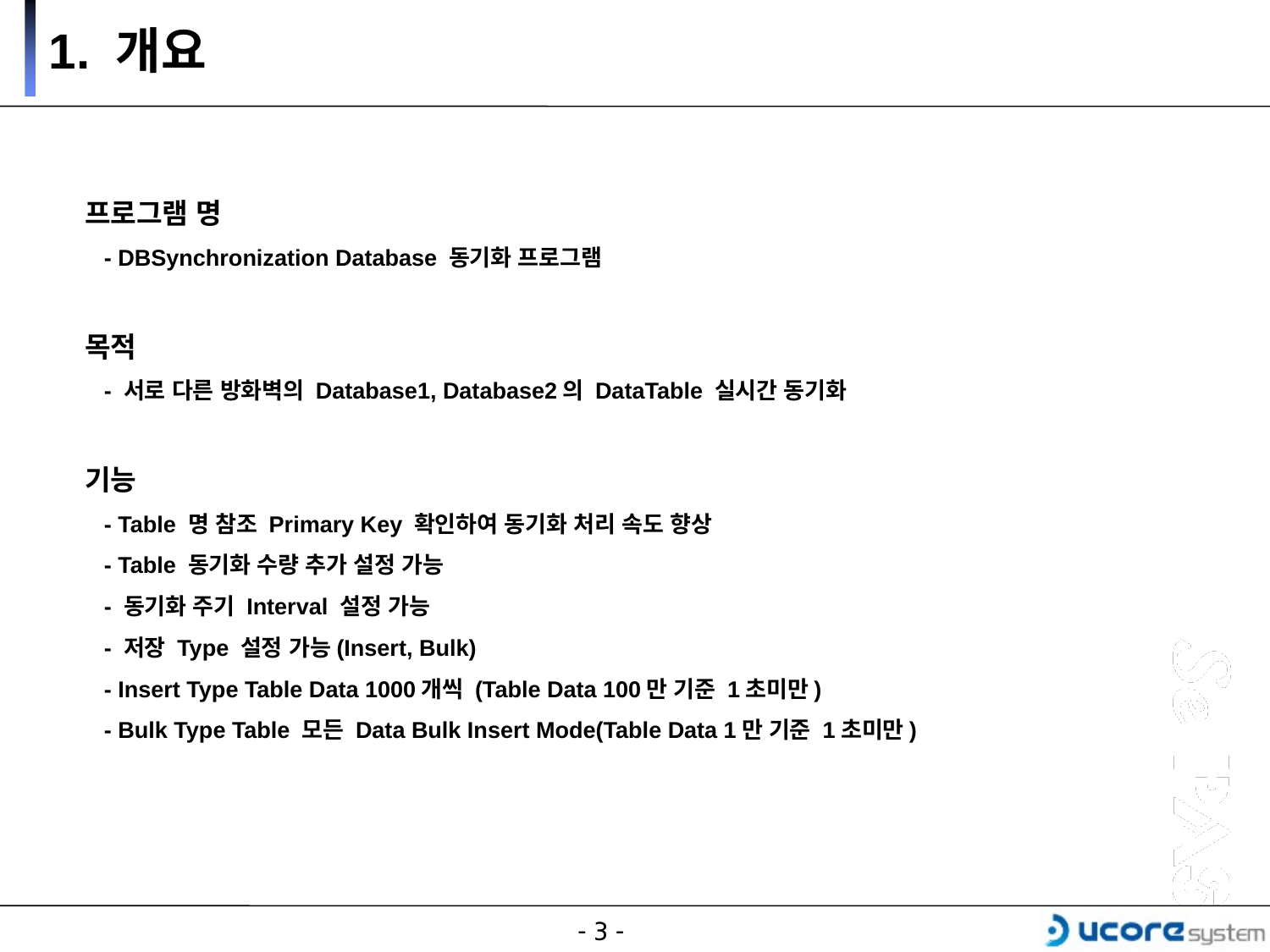

1. 개요
프로그램 명
   - DBSynchronization Database 동기화 프로그램

목적
   - 서로 다른 방화벽의 Database1, Database2의 DataTable 실시간 동기화

기능
   - Table 명 참조 Primary Key 확인하여 동기화 처리 속도 향상
   - Table 동기화 수량 추가 설정 가능
   - 동기화 주기 Interval 설정 가능
   - 저장 Type 설정 가능(Insert, Bulk)
   - Insert Type Table Data 1000개씩 (Table Data 100만 기준 1초미만)
   - Bulk Type Table 모든 Data Bulk Insert Mode(Table Data 1만 기준 1초미만)